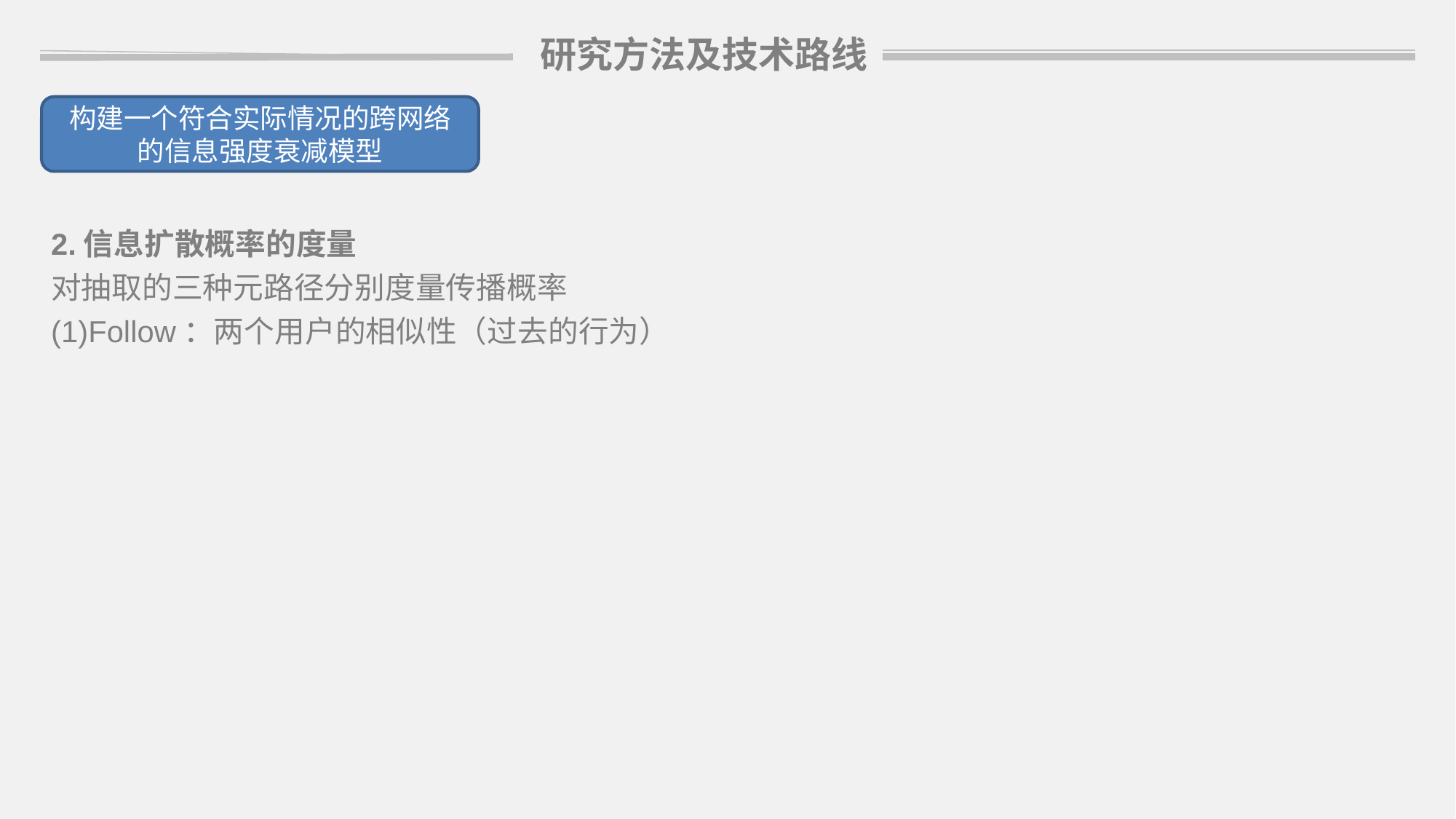

研究方法及技术路线
构建一个符合实际情况的跨网络的信息强度衰减模型
2.信息扩散概率的度量
对抽取的三种元路径分别度量传播概率
(1)Follow：两个用户的相似性（过去的行为）